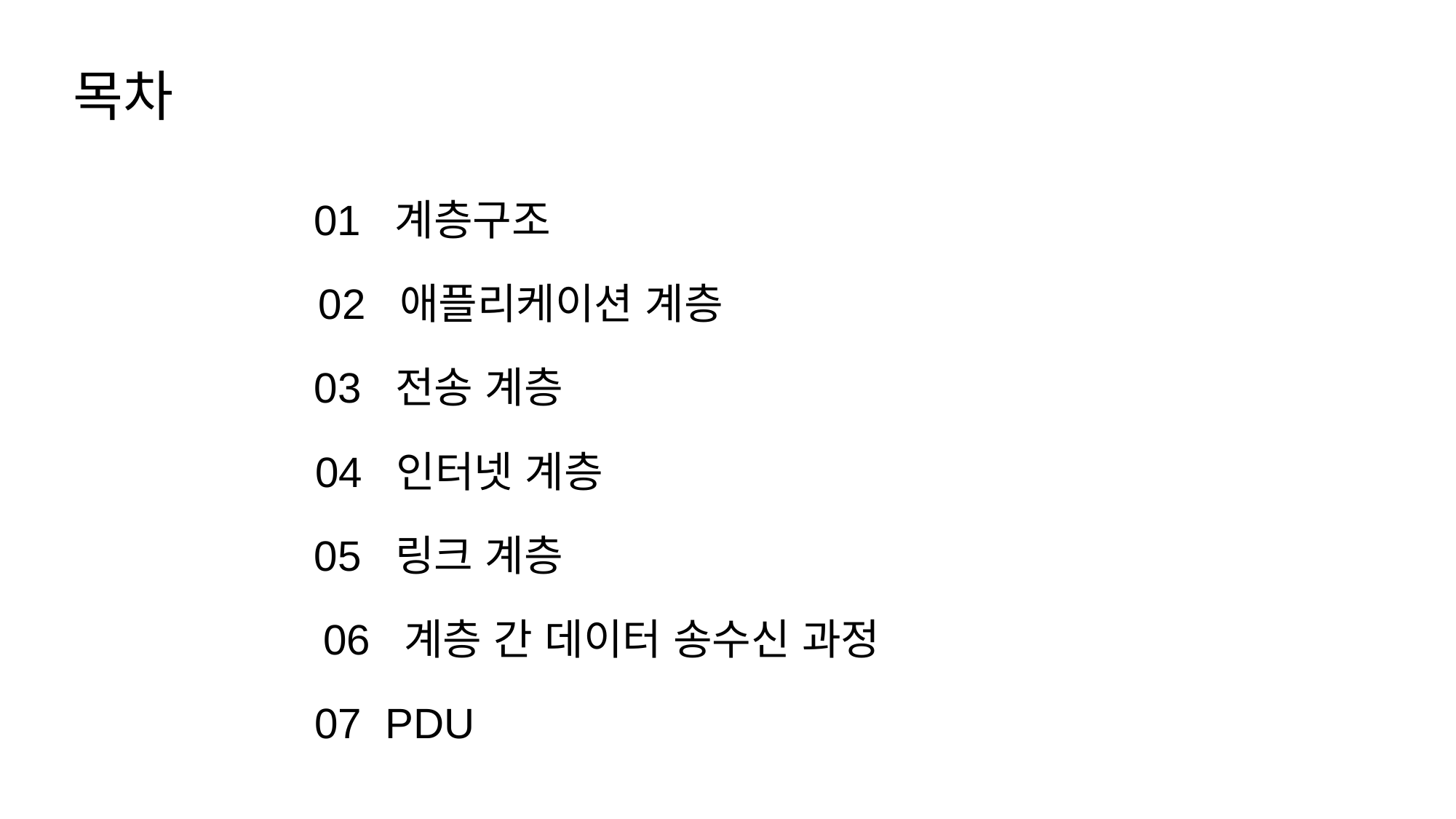

목차
01  계층구조
02  애플리케이션 계층
03  전송 계층
04  인터넷 계층
05  링크 계층
06  계층 간 데이터 송수신 과정
07  PDU